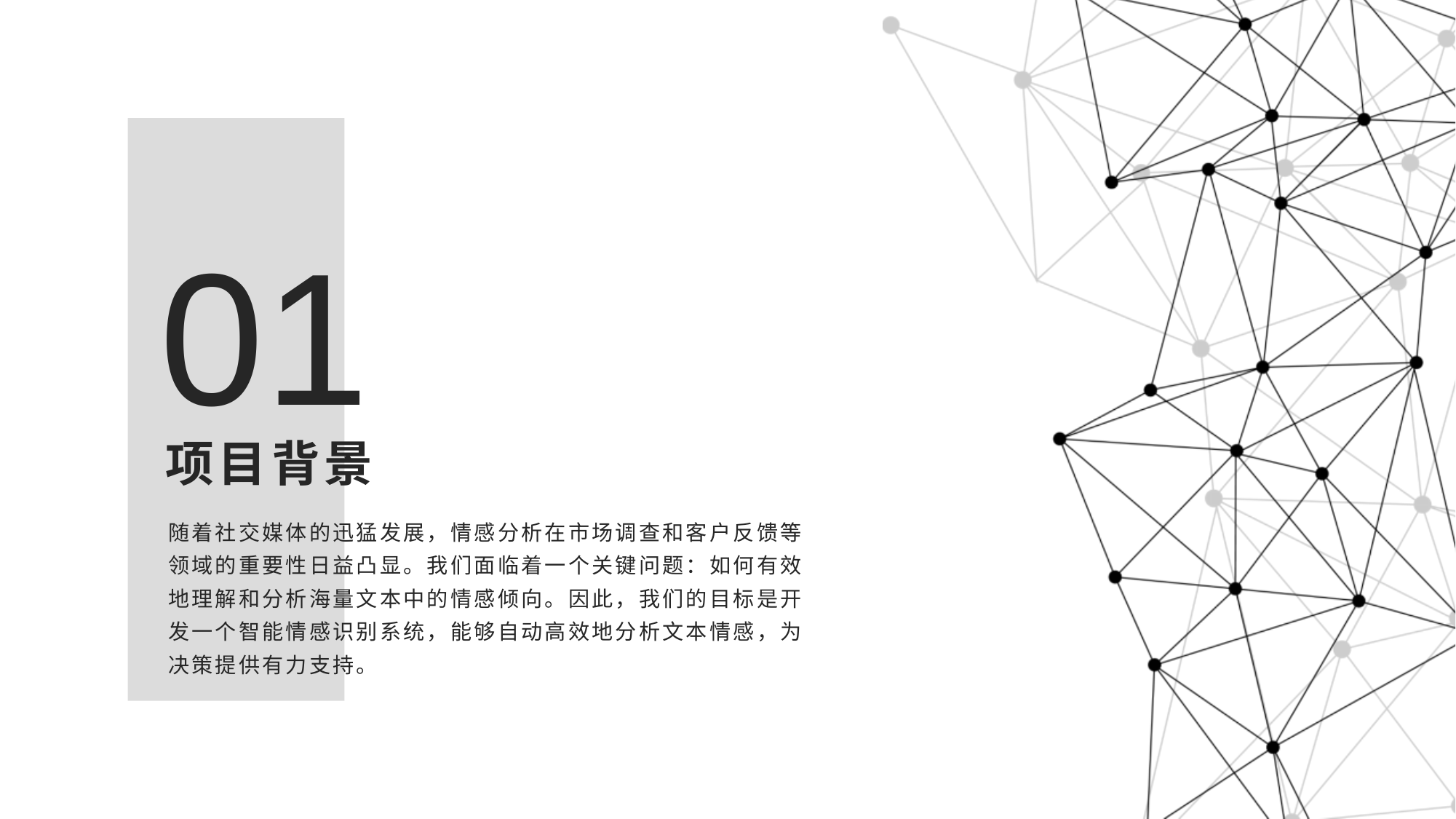

01
# 项目背景
随着社交媒体的迅猛发展，情感分析在市场调查和客户反馈等领域的重要性日益凸显。我们面临着一个关键问题：如何有效地理解和分析海量文本中的情感倾向。因此，我们的目标是开发一个智能情感识别系统，能够自动高效地分析文本情感，为决策提供有力支持。